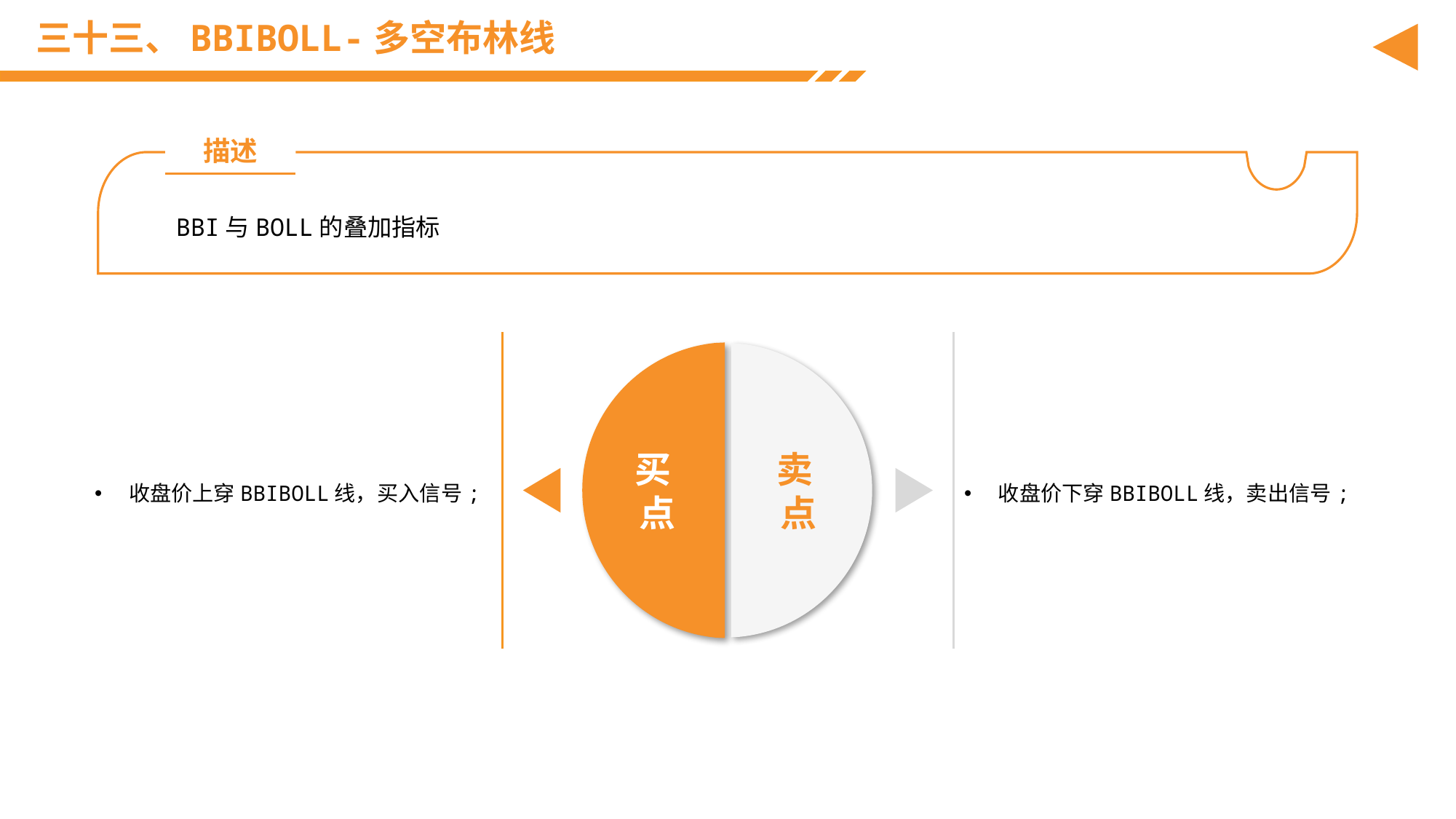

# 三十三、BBIBOLL-多空布林线

描述

BBI与BOLL的叠加指标
收盘价上穿BBIBOLL线，买入信号;
收盘价下穿BBIBOLL线，卖出信号;

买
点
卖
点